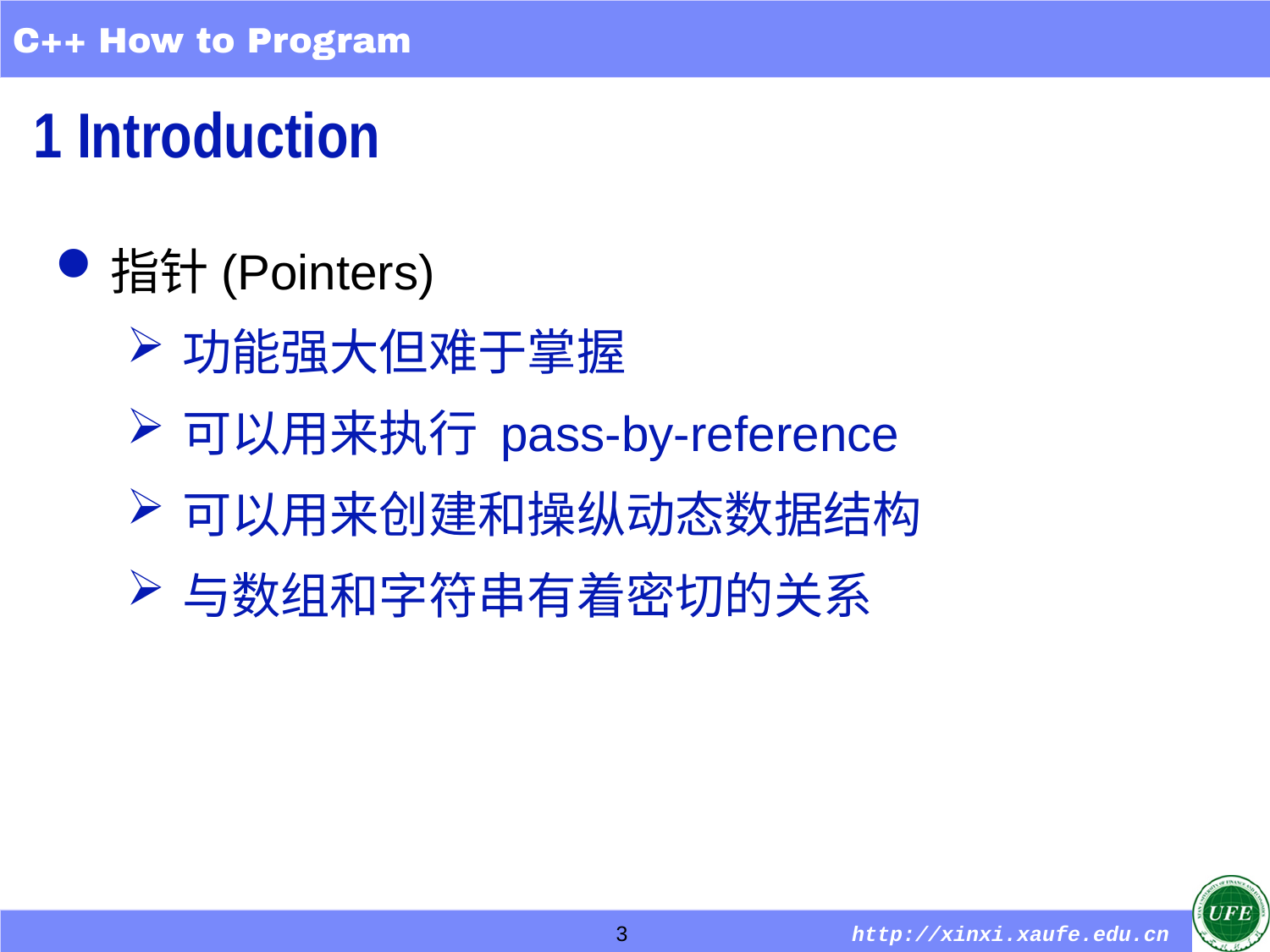

1 Introduction
指针(Pointers)
功能强大但难于掌握
可以用来执行 pass-by-reference
可以用来创建和操纵动态数据结构
与数组和字符串有着密切的关系
3